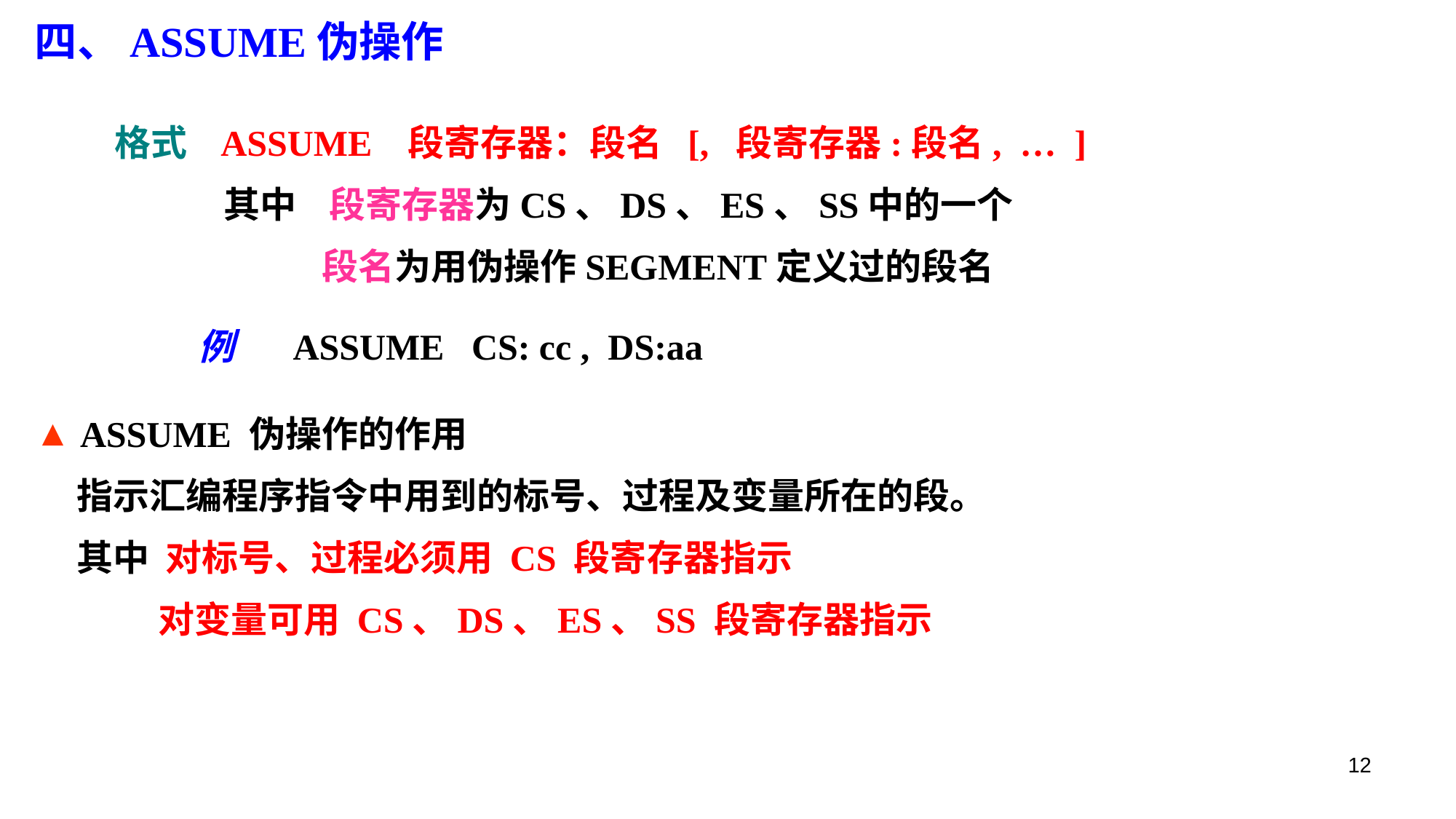

四、ASSUME伪操作
  格式   ASSUME   段寄存器：段名  [,  段寄存器:段名,  …  ]
  其中    段寄存器为CS、DS、ES、SS中的一个
              段名为用伪操作SEGMENT定义过的段名

例      ASSUME   CS: cc ,  DS:aa

 ASSUME 伪操作的作用
    指示汇编程序指令中用到的标号、过程及变量所在的段。
    其中  对标号、过程必须用 CS 段寄存器指示
              对变量可用 CS、DS、ES、SS 段寄存器指示
12